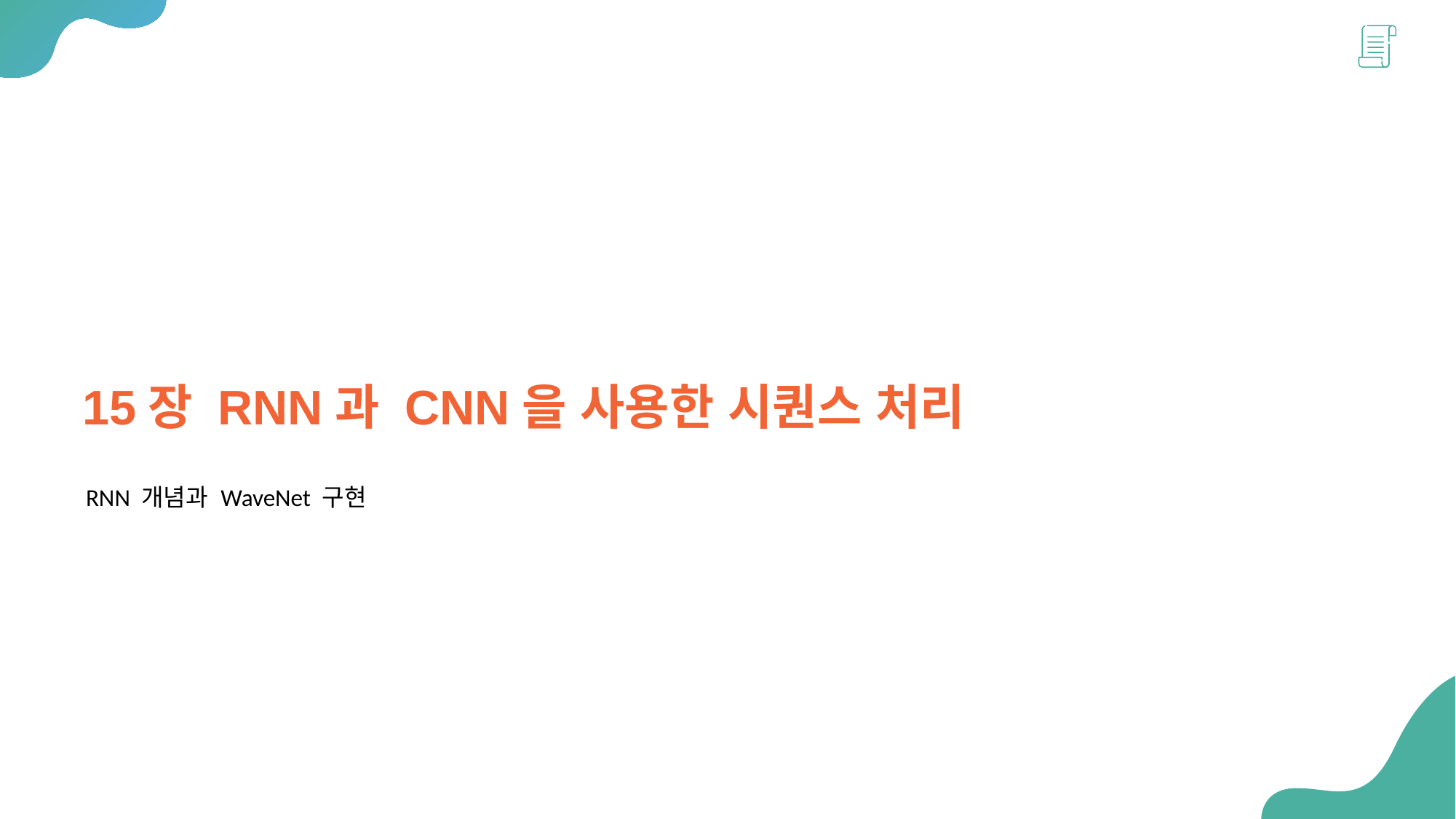

15장 RNN과 CNN을 사용한 시퀀스 처리
RNN 개념과 WaveNet 구현